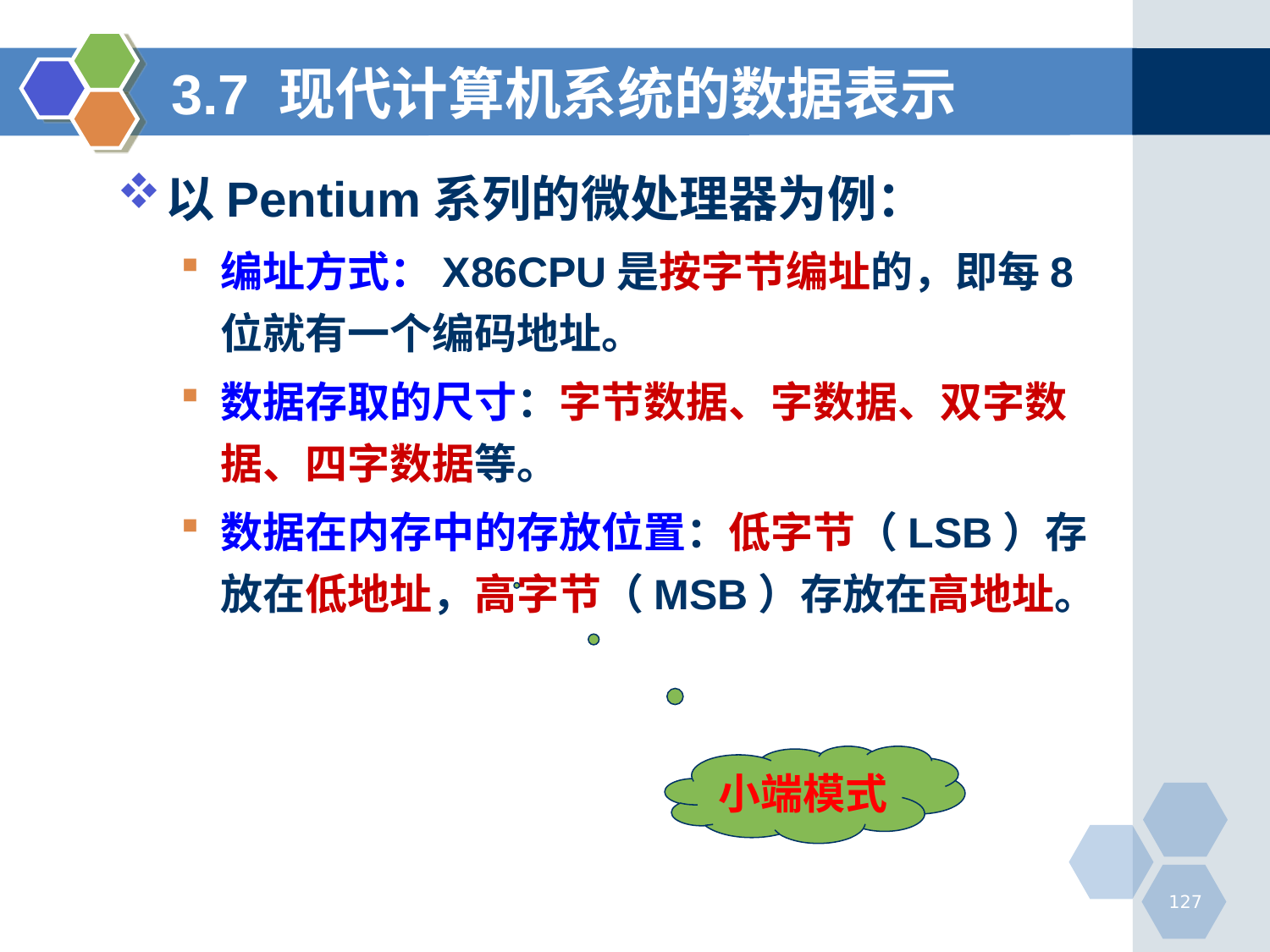

# 3.7 现代计算机系统的数据表示
以Pentium系列的微处理器为例：
编址方式：X86CPU是按字节编址的，即每8位就有一个编码地址。
数据存取的尺寸：字节数据、字数据、双字数据、四字数据等。
数据在内存中的存放位置：低字节（LSB）存放在低地址，高字节（MSB）存放在高地址。
小端模式
127